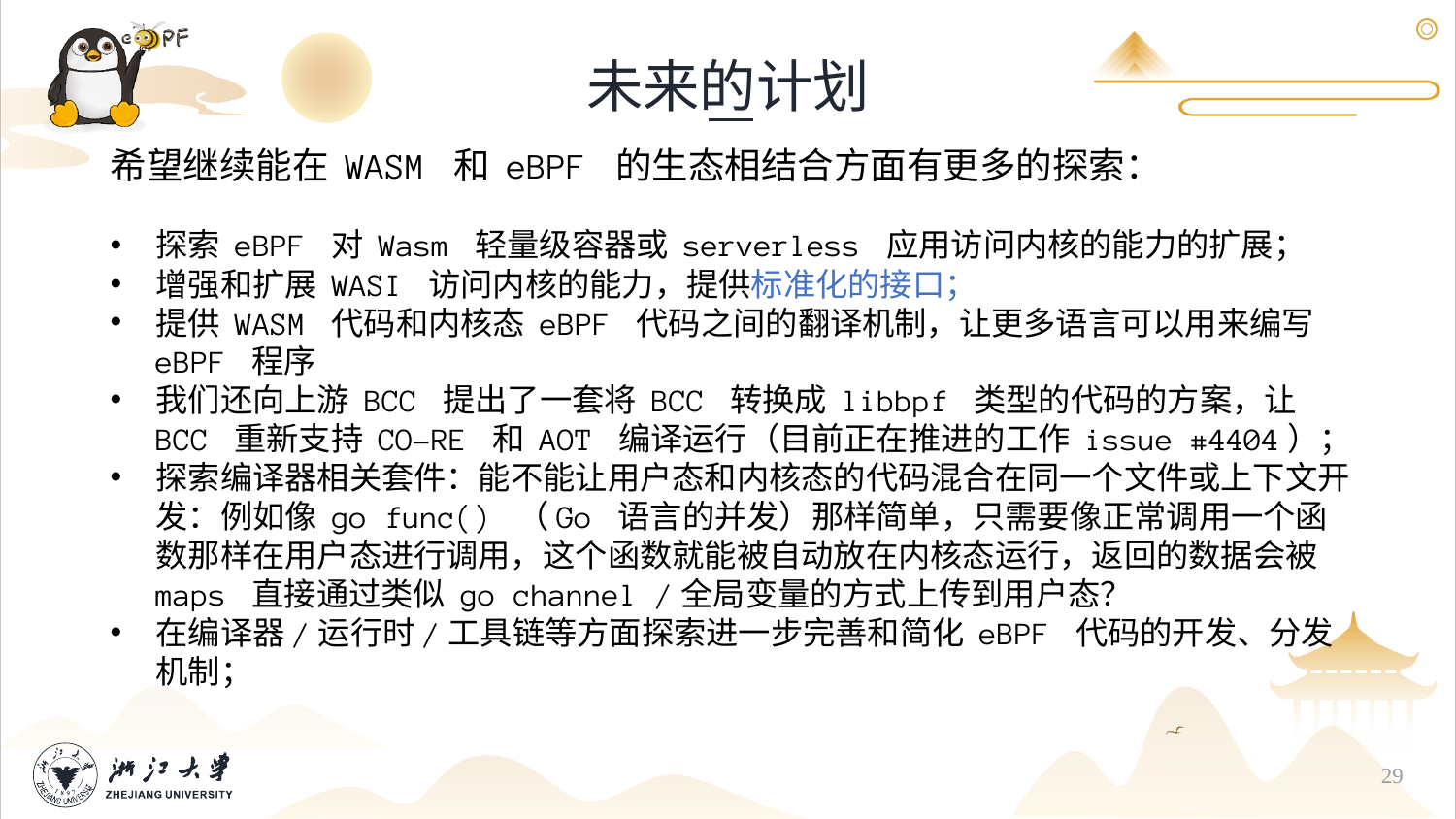

未来的计划
希望继续能在 WASM 和 eBPF 的生态相结合方面有更多的探索：

探索 eBPF 对 Wasm 轻量级容器或 serverless 应用访问内核的能力的扩展；
增强和扩展 WASI 访问内核的能力，提供标准化的接口；
提供 WASM 代码和内核态 eBPF 代码之间的翻译机制，让更多语言可以用来编写 eBPF 程序
我们还向上游 BCC 提出了一套将 BCC 转换成 libbpf 类型的代码的方案，让 BCC 重新支持 CO-RE 和 AOT 编译运行（目前正在推进的工作 issue #4404）；
探索编译器相关套件：能不能让用户态和内核态的代码混合在同一个文件或上下文开发：例如像 go func() （Go 语言的并发）那样简单，只需要像正常调用一个函数那样在用户态进行调用，这个函数就能被自动放在内核态运行，返回的数据会被 maps 直接通过类似 go channel /全局变量的方式上传到用户态？
在编译器/运行时/工具链等方面探索进一步完善和简化 eBPF 代码的开发、分发机制；
29